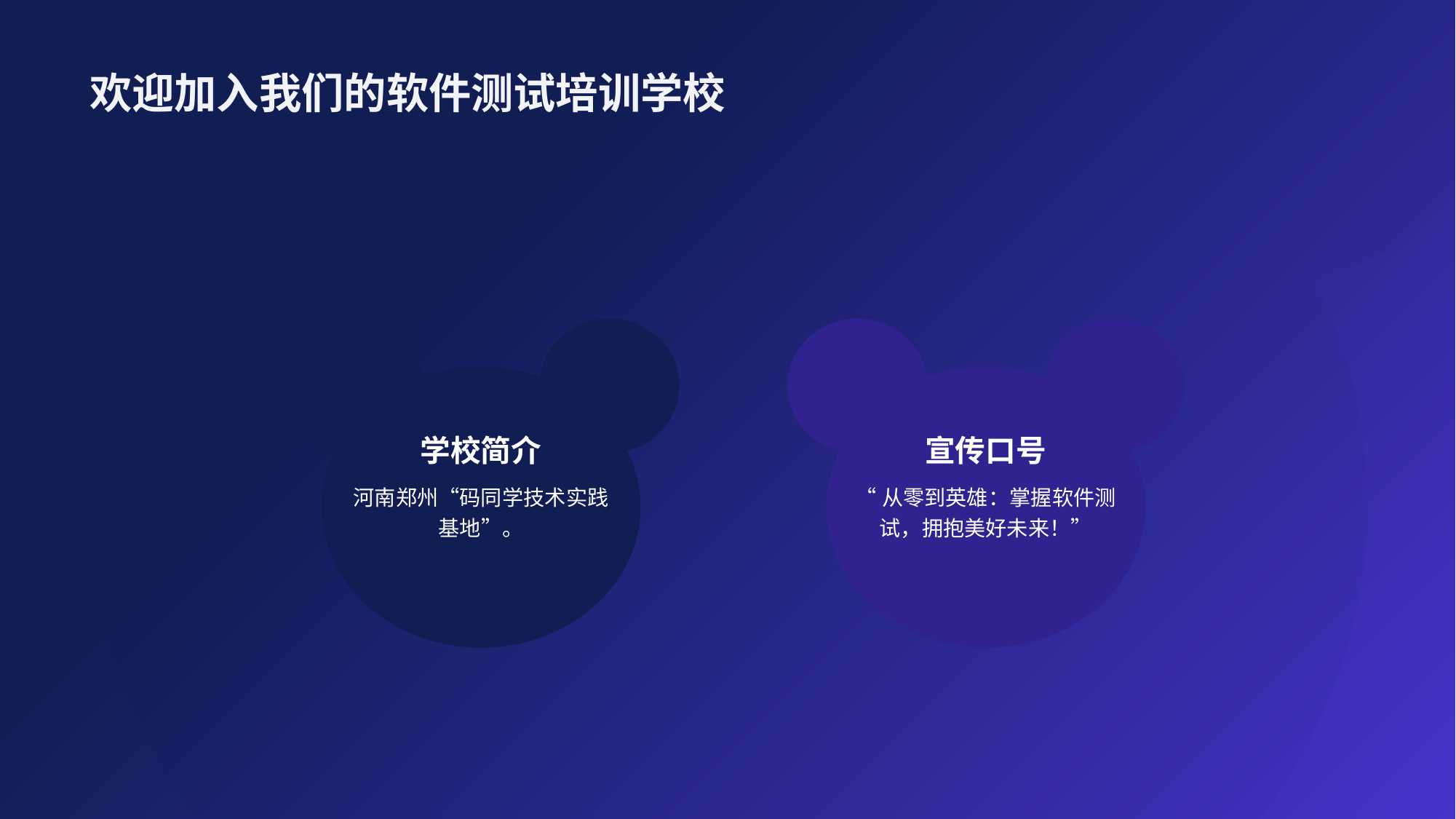

学校简介
河南郑州“码同学技术实践基地”。

宣传口号
“从零到英雄：掌握软件测试，拥抱美好未来！”
# 欢迎加入我们的软件测试培训学校